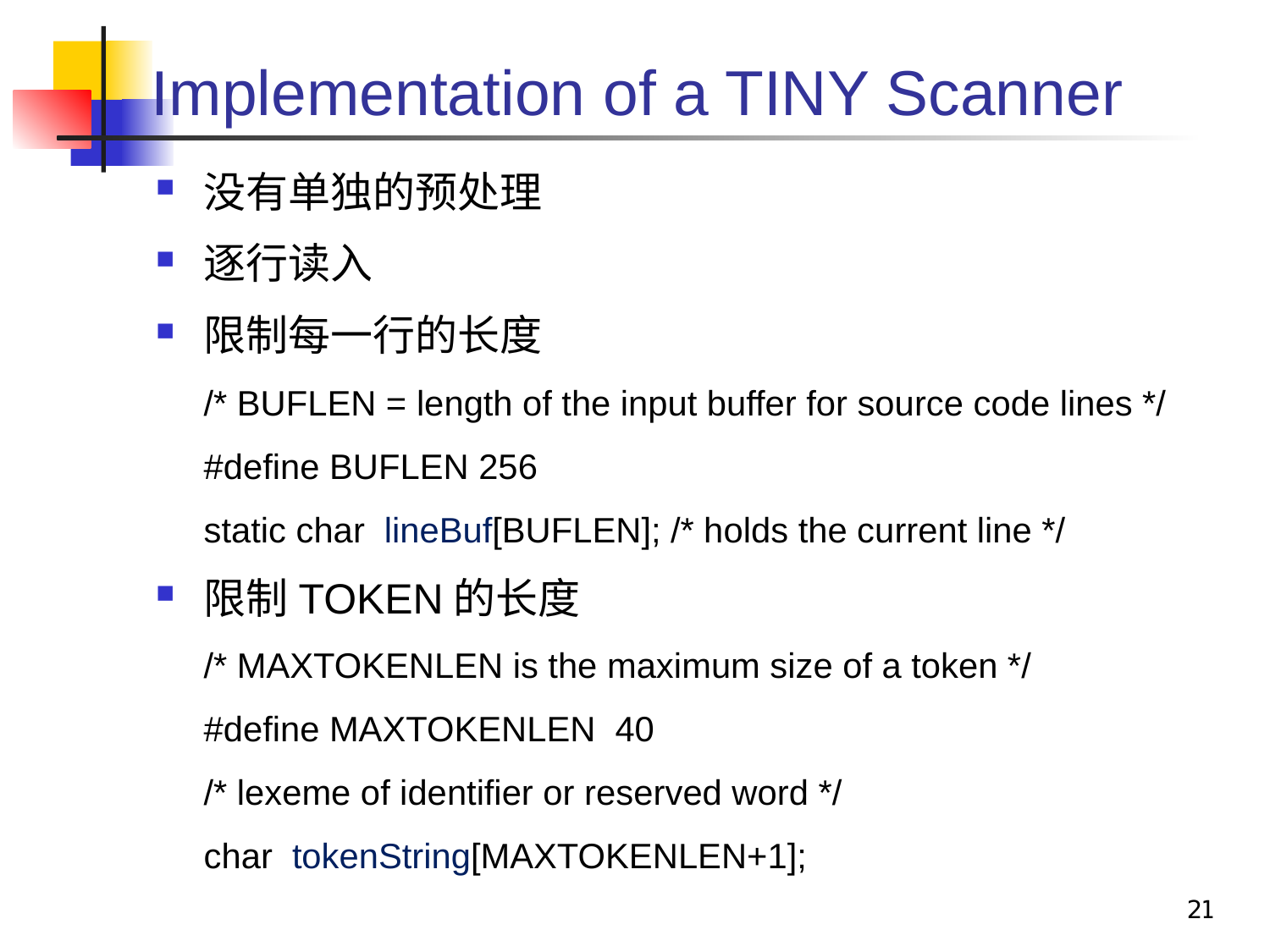

# Implementation of a TINY Scanner
没有单独的预处理
逐行读入
限制每一行的长度
	/* BUFLEN = length of the input buffer for source code lines */
	#define BUFLEN 256
	static char  lineBuf[BUFLEN]; /* holds the current line */
限制TOKEN的长度
	/* MAXTOKENLEN is the maximum size of a token */
	#define MAXTOKENLEN  40
	/* lexeme of identifier or reserved word */
	char  tokenString[MAXTOKENLEN+1];

21